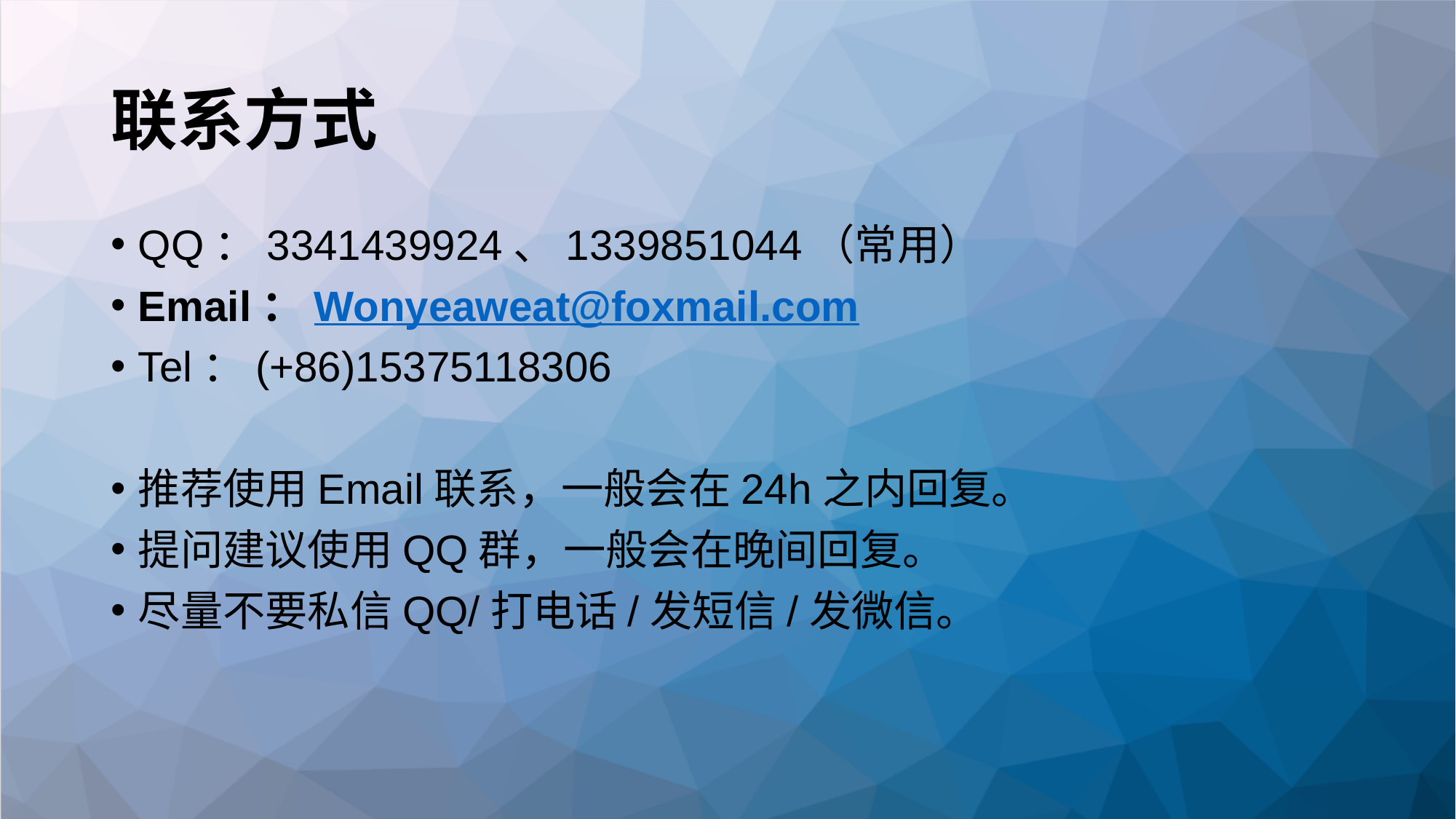

# 联系方式
QQ：3341439924、1339851044（常用）
Email：Wonyeaweat@foxmail.com
Tel：(+86)15375118306

推荐使用Email联系，一般会在24h之内回复。
提问建议使用QQ群，一般会在晚间回复。
尽量不要私信QQ/打电话/发短信/发微信。